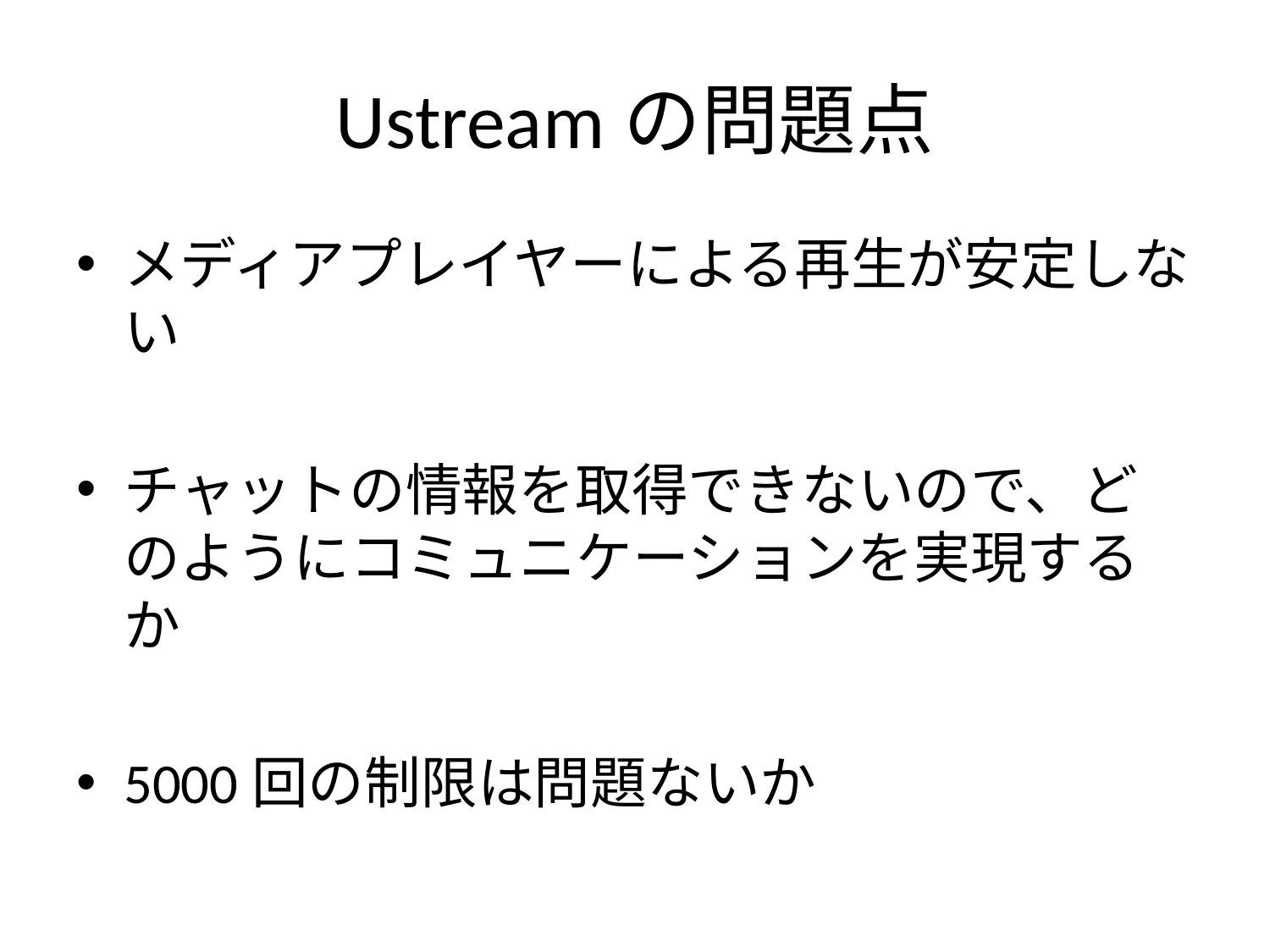

# Ustreamの問題点
メディアプレイヤーによる再生が安定しない

チャットの情報を取得できないので、どのようにコミュニケーションを実現するか

5000回の制限は問題ないか